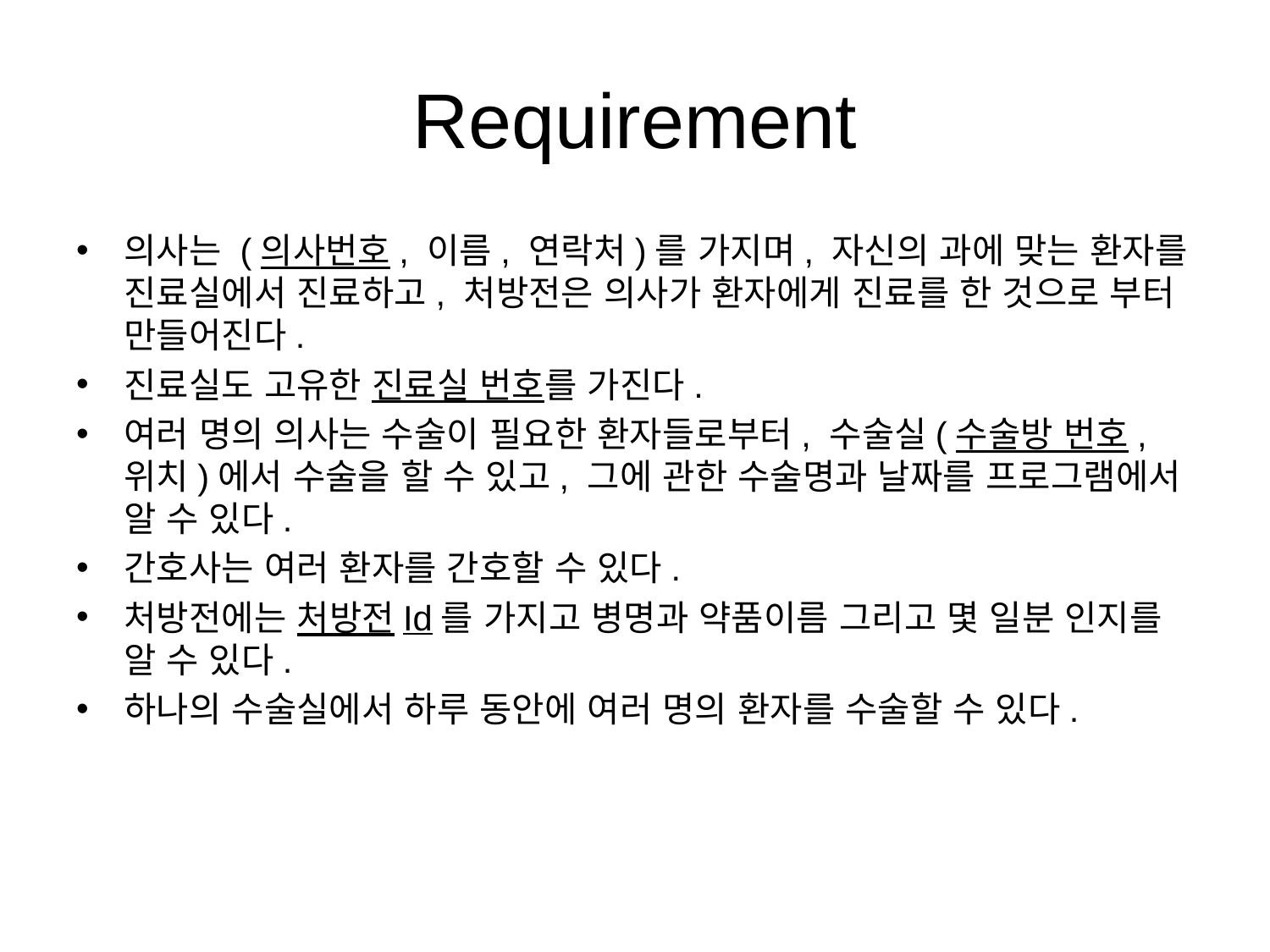

# Requirement
의사는 (의사번호, 이름, 연락처)를 가지며, 자신의 과에 맞는 환자를 진료실에서 진료하고, 처방전은 의사가 환자에게 진료를 한 것으로 부터 만들어진다.
진료실도 고유한 진료실 번호를 가진다.
여러 명의 의사는 수술이 필요한 환자들로부터, 수술실(수술방 번호, 위치)에서 수술을 할 수 있고, 그에 관한 수술명과 날짜를 프로그램에서 알 수 있다.
간호사는 여러 환자를 간호할 수 있다.
처방전에는 처방전Id를 가지고 병명과 약품이름 그리고 몇 일분 인지를 알 수 있다.
하나의 수술실에서 하루 동안에 여러 명의 환자를 수술할 수 있다.